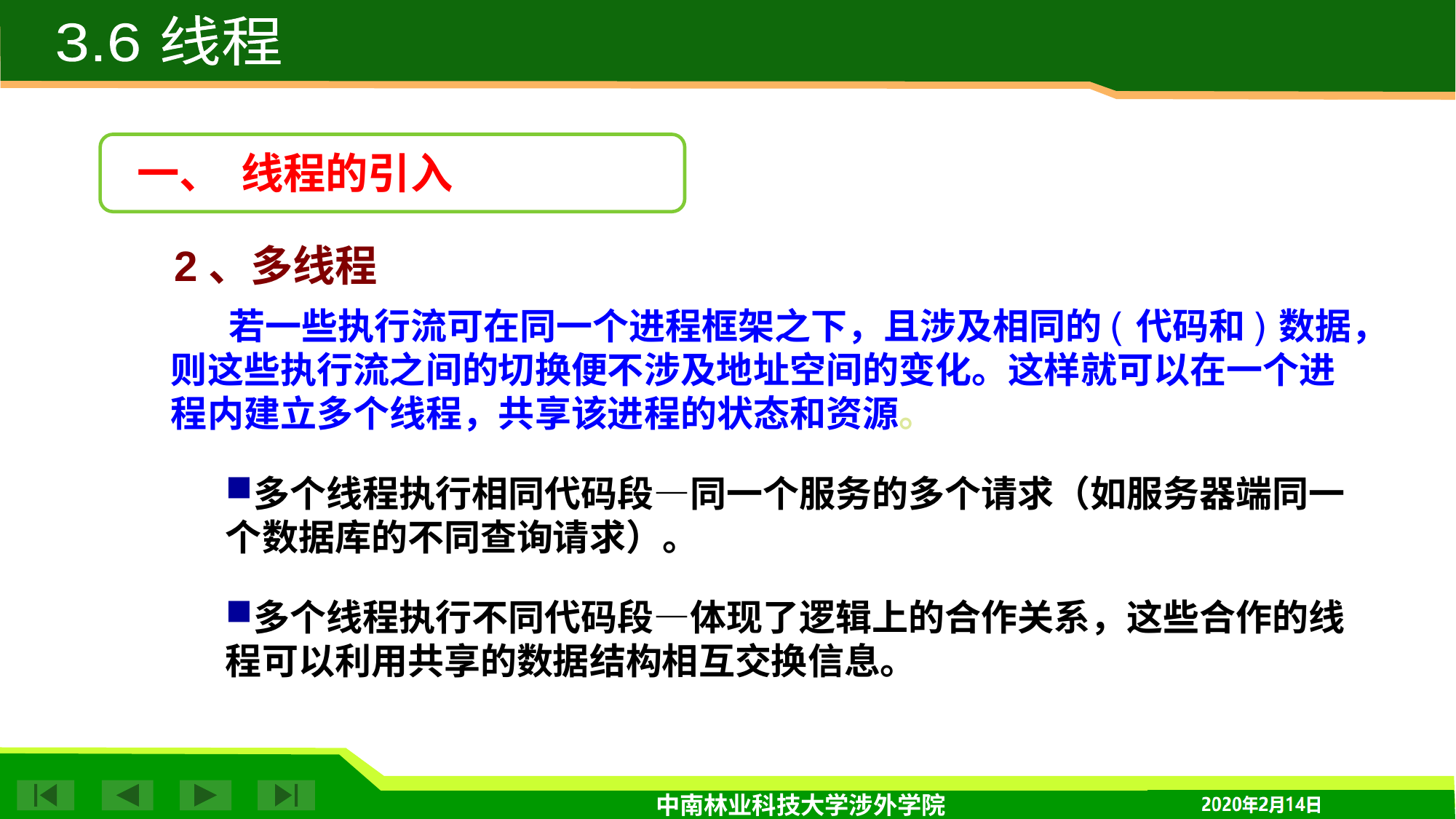

3.6 线程

一、  线程的引入
 2、多线程
      若一些执行流可在同一个进程框架之下，且涉及相同的(代码和)数据，则这些执行流之间的切换便不涉及地址空间的变化。这样就可以在一个进程内建立多个线程，共享该进程的状态和资源。
多个线程执行相同代码段—同一个服务的多个请求（如服务器端同一个数据库的不同查询请求）。
多个线程执行不同代码段—体现了逻辑上的合作关系，这些合作的线程可以利用共享的数据结构相互交换信息。